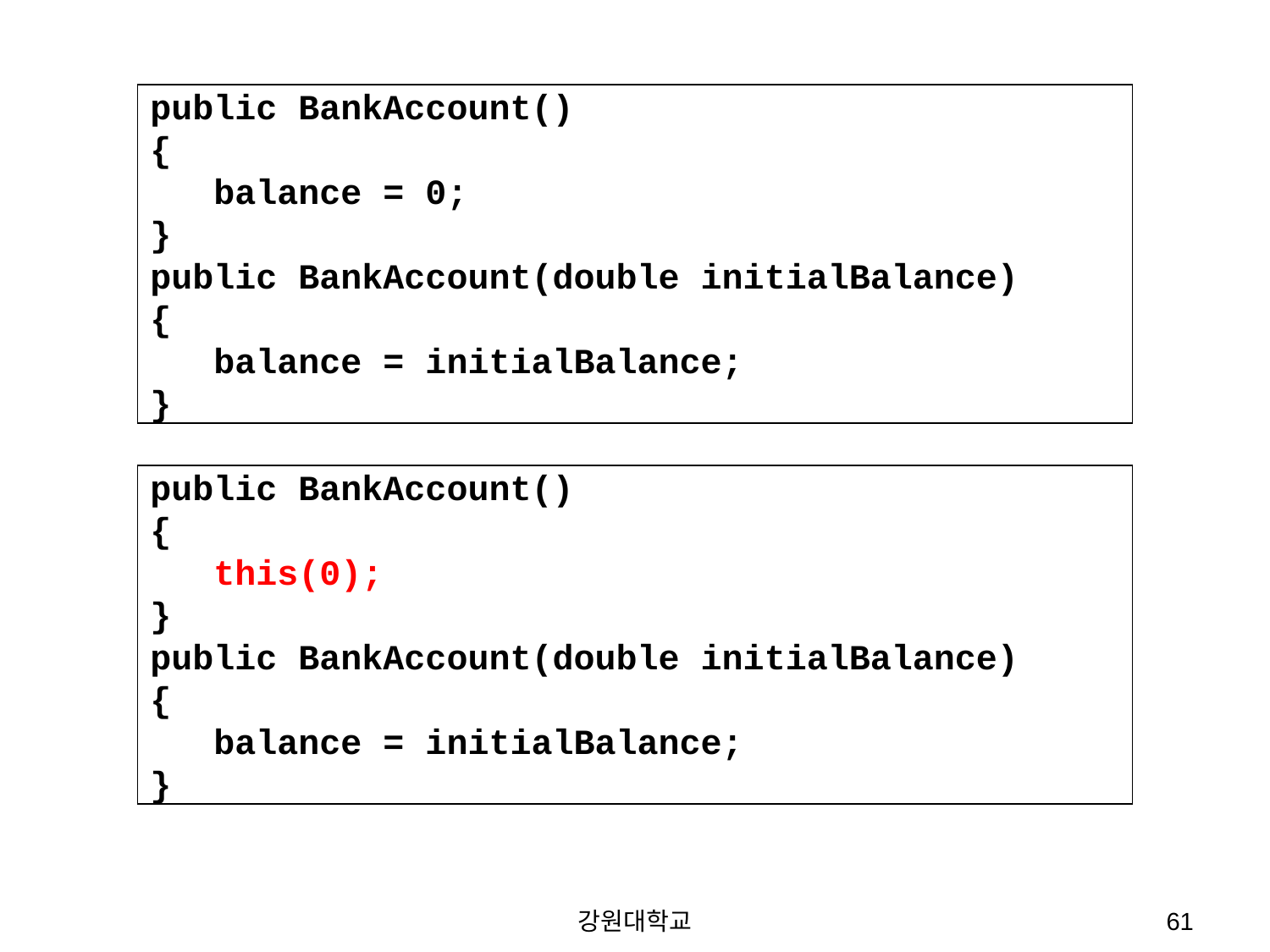

public BankAccount()
{
   balance = 0;
}
public BankAccount(double initialBalance)
{
   balance = initialBalance;
}
public BankAccount()
{
   this(0);
}
public BankAccount(double initialBalance)
{
   balance = initialBalance;
}

강원대학교
61